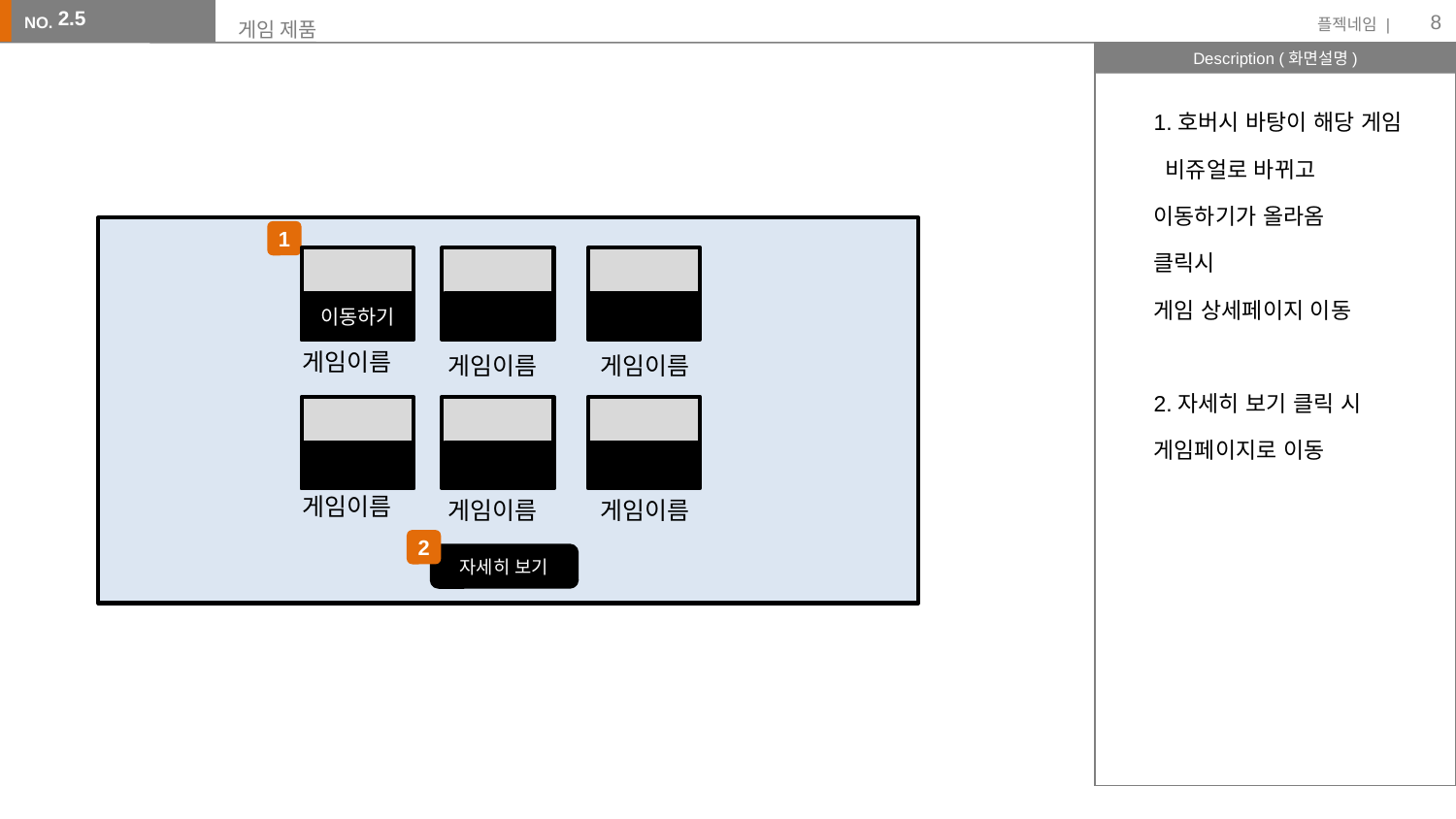

8
2.5
# 게임 제품
1.호버시 바탕이 해당 게임
 비쥬얼로 바뀌고
이동하기가 올라옴
클릭시
게임 상세페이지 이동

2.자세히 보기 클릭 시
게임페이지로 이동

1

이동하기

게임이름
게임이름
게임이름

게임이름
게임이름
게임이름
2
자세히 보기